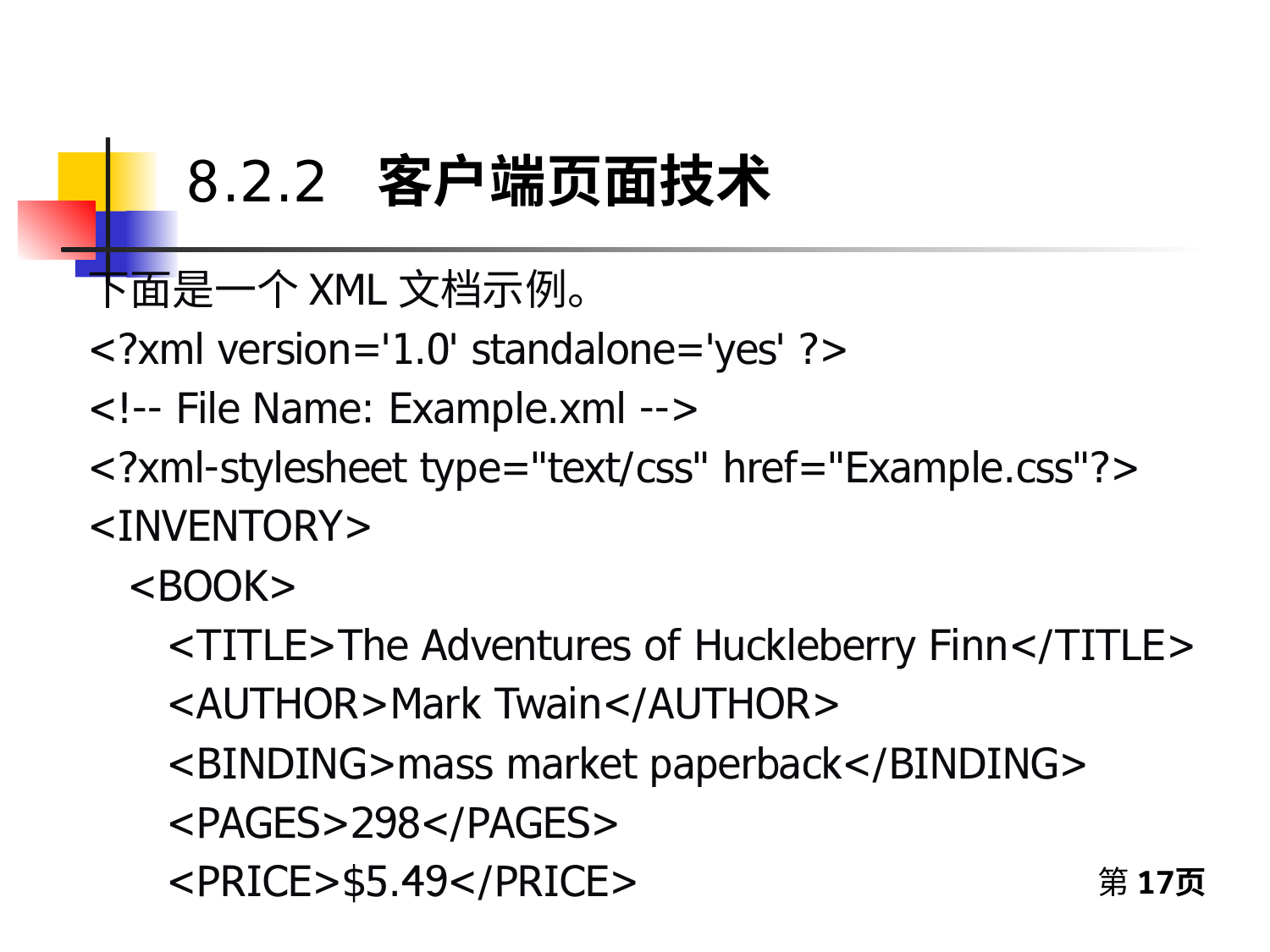

8.2.2  客户端页面技术
下面是一个XML文档示例。
<?xml version='1.0' standalone='yes' ?>
<!-- File Name: Example.xml -->
<?xml-stylesheet type="text/css" href="Example.css"?>
<INVENTORY>
   <BOOK>
      <TITLE>The Adventures of Huckleberry Finn</TITLE>
      <AUTHOR>Mark Twain</AUTHOR>
      <BINDING>mass market paperback</BINDING>
      <PAGES>298</PAGES>
      <PRICE>$5.49</PRICE>